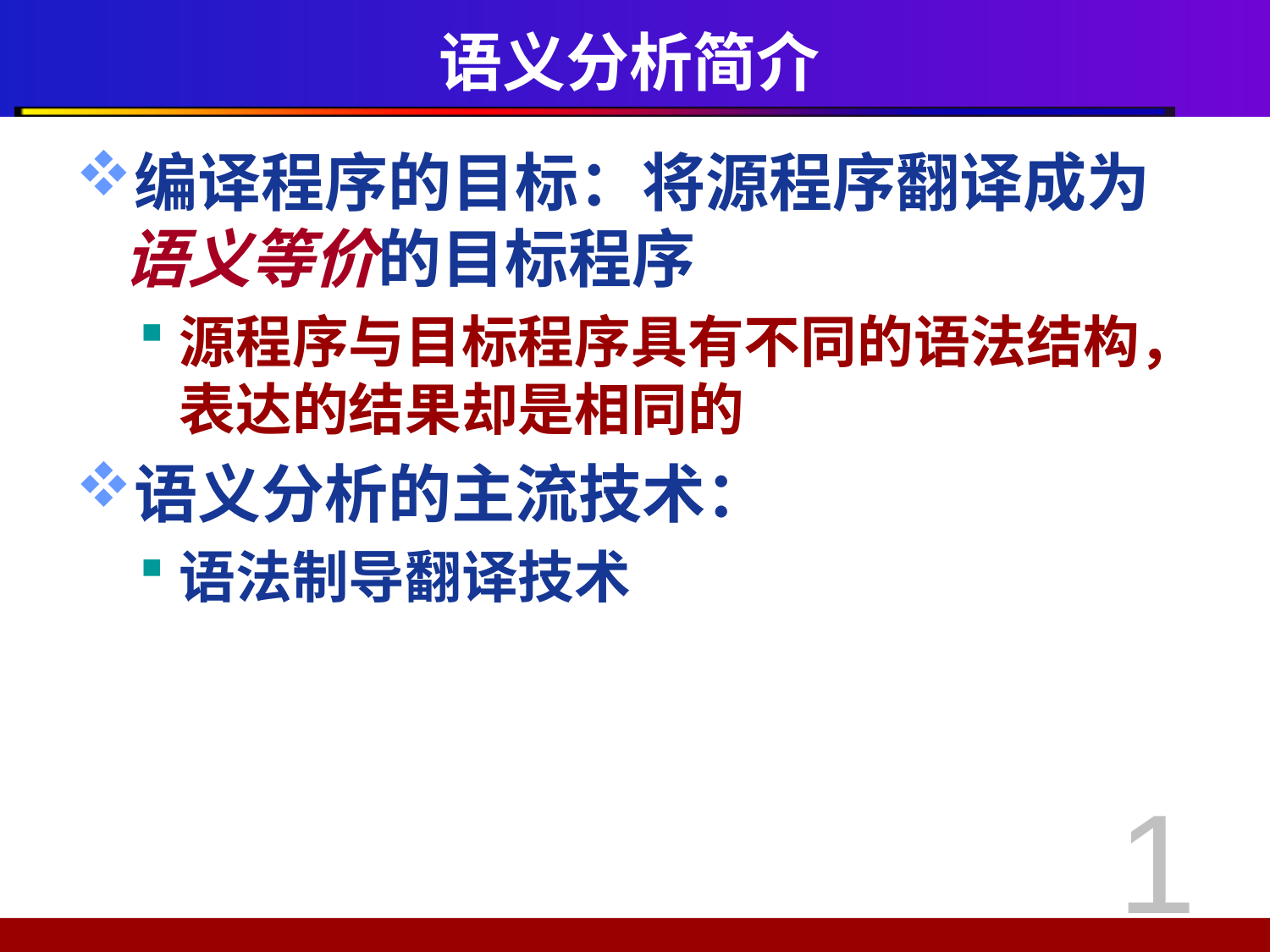

# 语义分析简介
编译程序的目标：将源程序翻译成为语义等价的目标程序
源程序与目标程序具有不同的语法结构，表达的结果却是相同的
语义分析的主流技术：
语法制导翻译技术

1